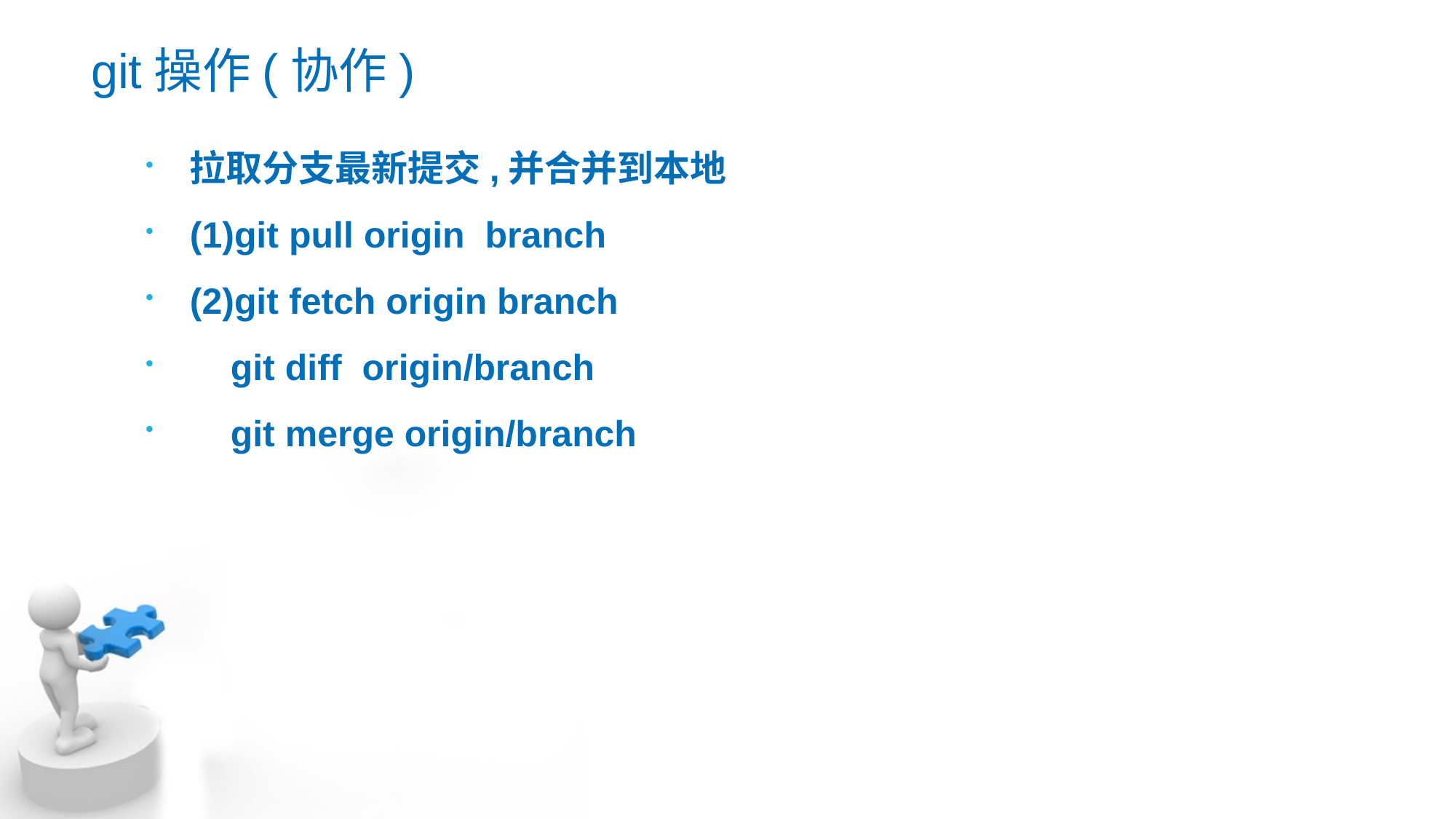

# git操作(协作)
拉取分支最新提交,并合并到本地
(1)git pull origin  branch
(2)git fetch origin branch
    git diff  origin/branch
    git merge origin/branch